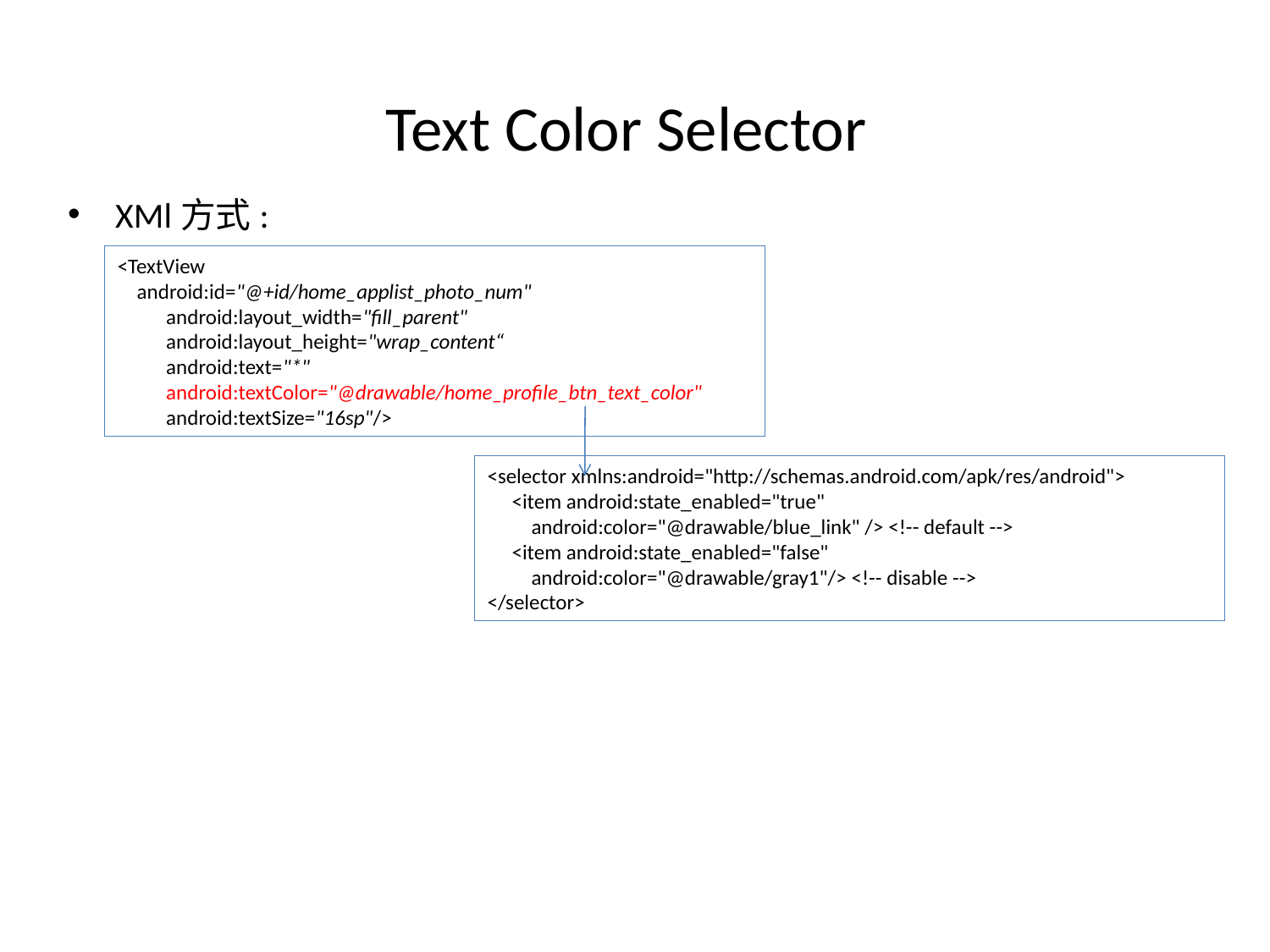

# Text Color Selector
XMl方式:

<TextView
    android:id="@+id/home_applist_photo_num"
          android:layout_width="fill_parent"
          android:layout_height="wrap_content“
          android:text="*"
          android:textColor="@drawable/home_profile_btn_text_color"
          android:textSize="16sp"/>
<selector xmlns:android="http://schemas.android.com/apk/res/android">
     <item android:state_enabled="true"
         android:color="@drawable/blue_link" /> <!-- default -->
     <item android:state_enabled="false"
         android:color="@drawable/gray1"/> <!-- disable -->
</selector>